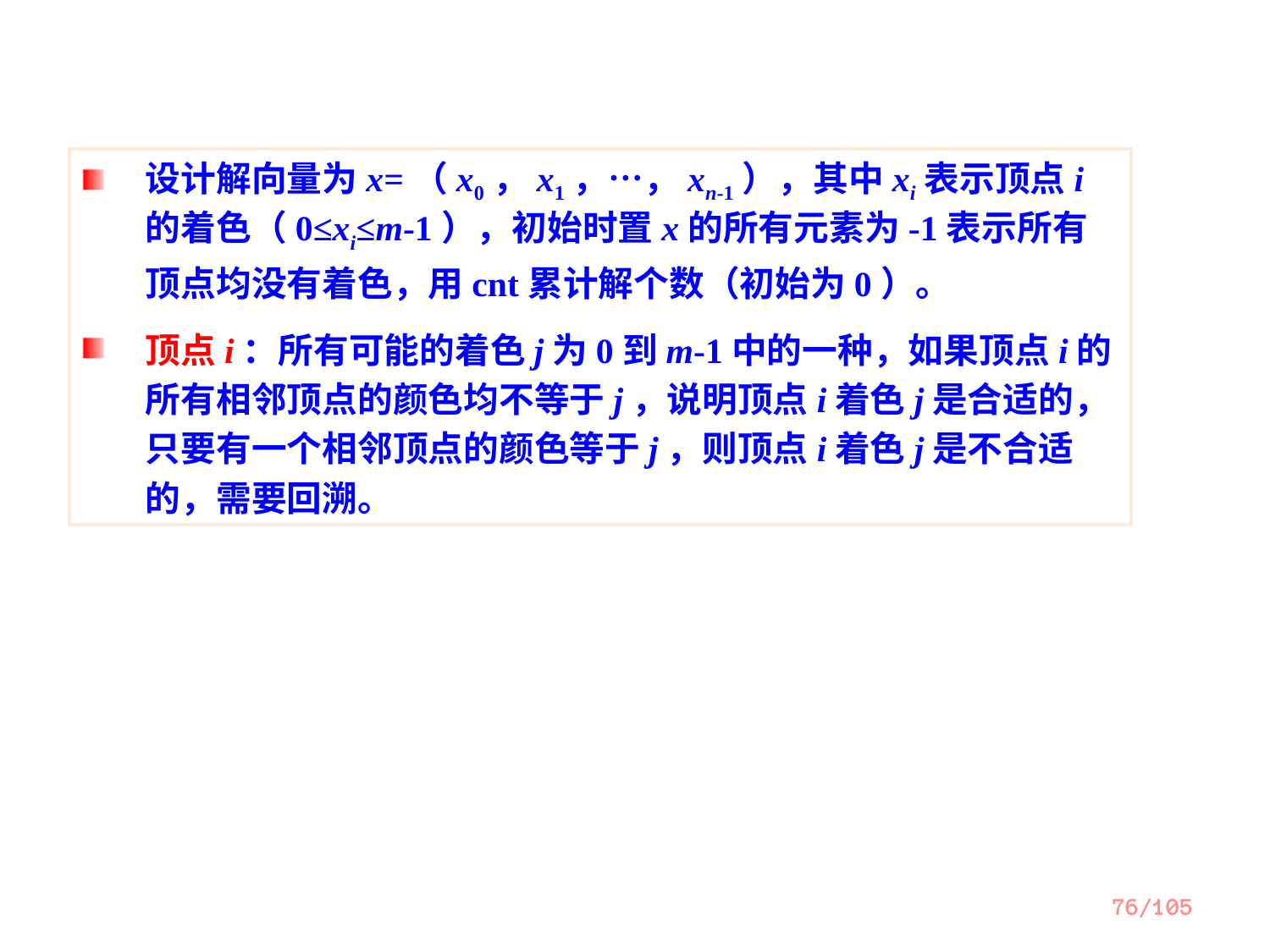

设计解向量为x=（x0，x1，…，xn-1），其中xi表示顶点i的着色（0≤xi≤m-1），初始时置x的所有元素为-1表示所有顶点均没有着色，用cnt累计解个数（初始为0）。
顶点i：所有可能的着色j为0到m-1中的一种，如果顶点i的所有相邻顶点的颜色均不等于j，说明顶点i着色j是合适的，只要有一个相邻顶点的颜色等于j，则顶点i着色j是不合适的，需要回溯。
76/105